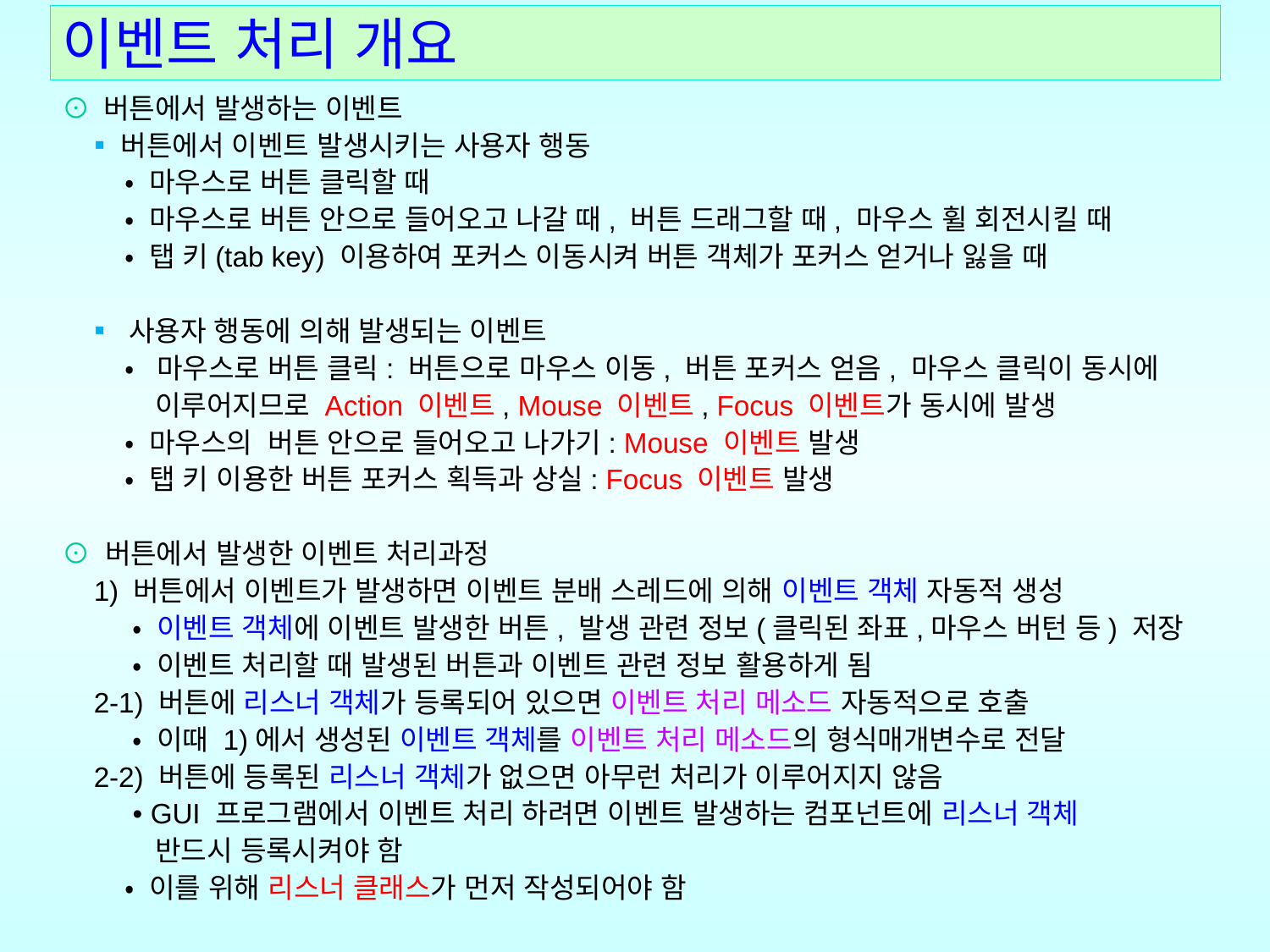

# 이벤트 처리 개요
⊙ 버튼에서 발생하는 이벤트
   ▪버튼에서 이벤트 발생시키는 사용자 행동
        • 마우스로 버튼 클릭할 때
        • 마우스로 버튼 안으로 들어오고 나갈 때, 버튼 드래그할 때, 마우스 휠 회전시킬 때
        • 탭 키(tab key) 이용하여 포커스 이동시켜 버튼 객체가 포커스 얻거나 잃을 때

   ▪ 사용자 행동에 의해 발생되는 이벤트
        •  마우스로 버튼 클릭: 버튼으로 마우스 이동, 버튼 포커스 얻음, 마우스 클릭이 동시에
           이루어지므로 Action 이벤트, Mouse 이벤트, Focus 이벤트가 동시에 발생
        • 마우스의  버튼 안으로 들어오고 나가기: Mouse 이벤트 발생
        • 탭 키 이용한 버튼 포커스 획득과 상실: Focus 이벤트 발생

⊙ 버튼에서 발생한 이벤트 처리과정
    1) 버튼에서 이벤트가 발생하면 이벤트 분배 스레드에 의해 이벤트 객체 자동적 생성
         • 이벤트 객체에 이벤트 발생한 버튼, 발생 관련 정보(클릭된 좌표,마우스 버턴 등) 저장
         • 이벤트 처리할 때 발생된 버튼과 이벤트 관련 정보 활용하게 됨
    2-1) 버튼에 리스너 객체가 등록되어 있으면 이벤트 처리 메소드 자동적으로 호출
         • 이때 1)에서 생성된 이벤트 객체를 이벤트 처리 메소드의 형식매개변수로 전달
    2-2) 버튼에 등록된 리스너 객체가 없으면 아무런 처리가 이루어지지 않음
         • GUI 프로그램에서 이벤트 처리 하려면 이벤트 발생하는 컴포넌트에 리스너 객체
           반드시 등록시켜야 함
        • 이를 위해 리스너 클래스가 먼저 작성되어야 함